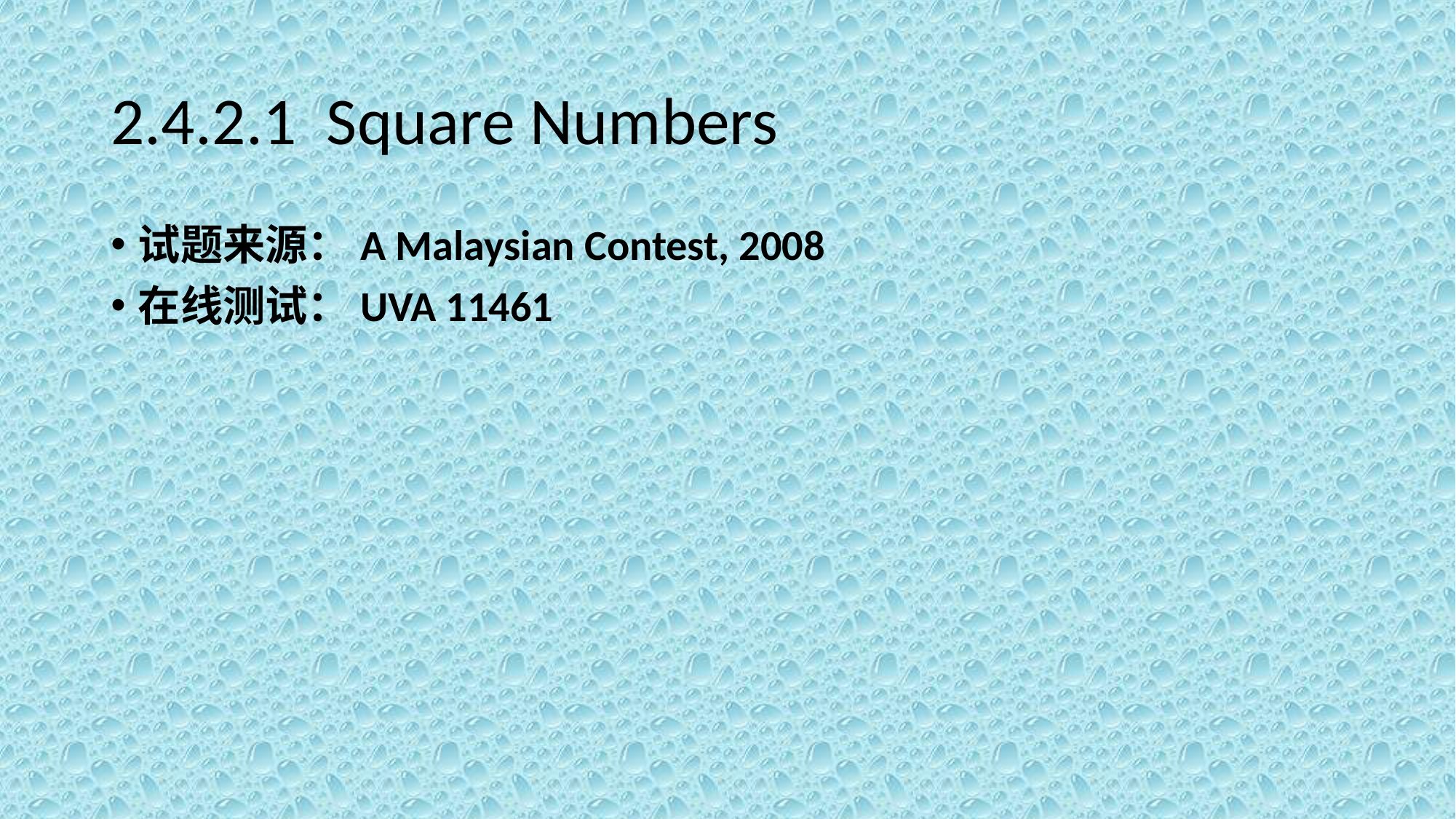

# 2.4.2.1  Square Numbers
试题来源：A Malaysian Contest, 2008
在线测试：UVA 11461